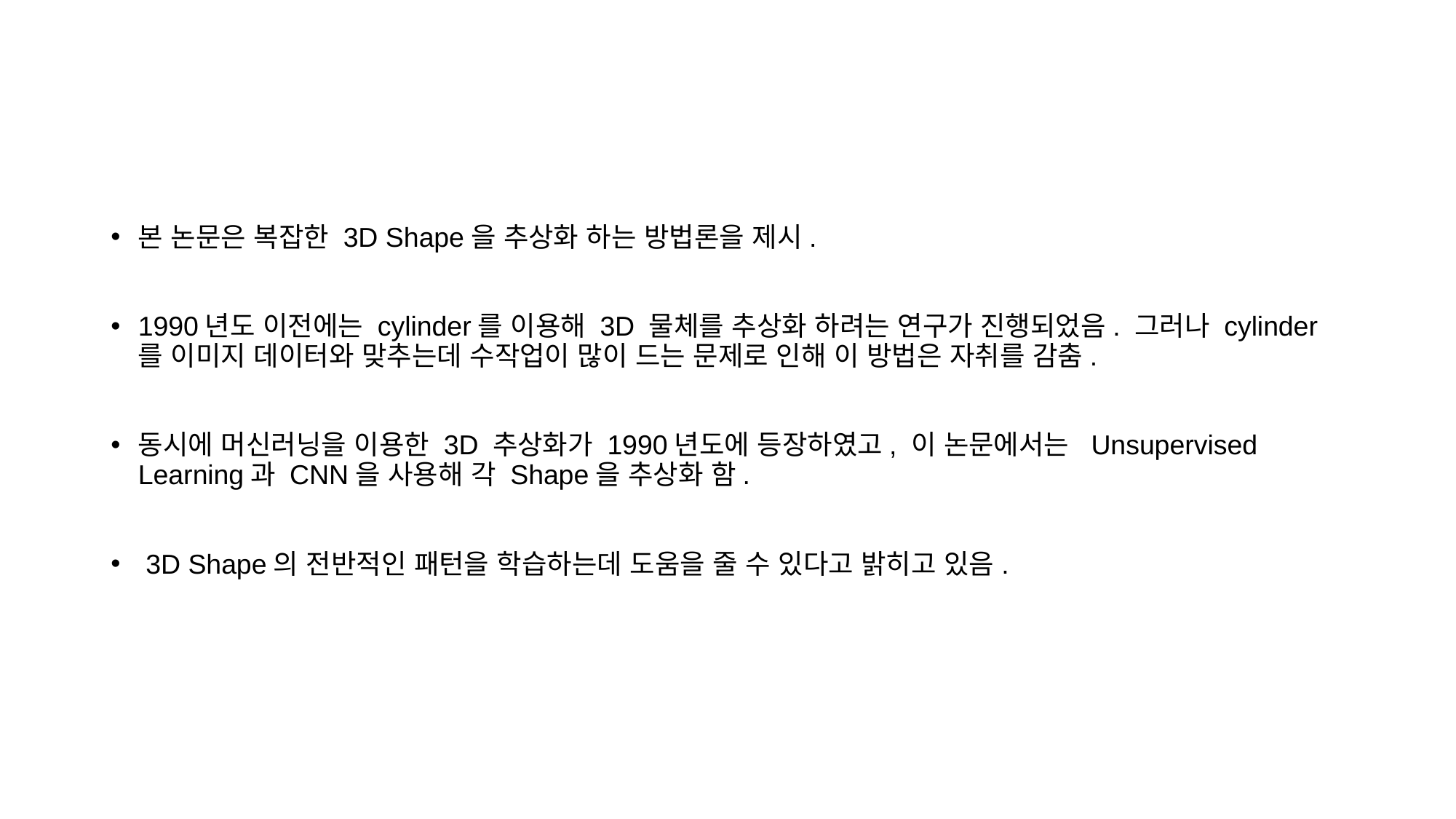

본 논문은 복잡한 3D Shape을 추상화 하는 방법론을 제시.

1990년도 이전에는 cylinder를 이용해 3D 물체를 추상화 하려는 연구가 진행되었음. 그러나 cylinder를 이미지 데이터와 맞추는데 수작업이 많이 드는 문제로 인해 이 방법은 자취를 감춤.

동시에 머신러닝을 이용한 3D 추상화가 1990년도에 등장하였고, 이 논문에서는  Unsupervised Learning과 CNN을 사용해 각 Shape을 추상화 함.

 3D Shape의 전반적인 패턴을 학습하는데 도움을 줄 수 있다고 밝히고 있음.